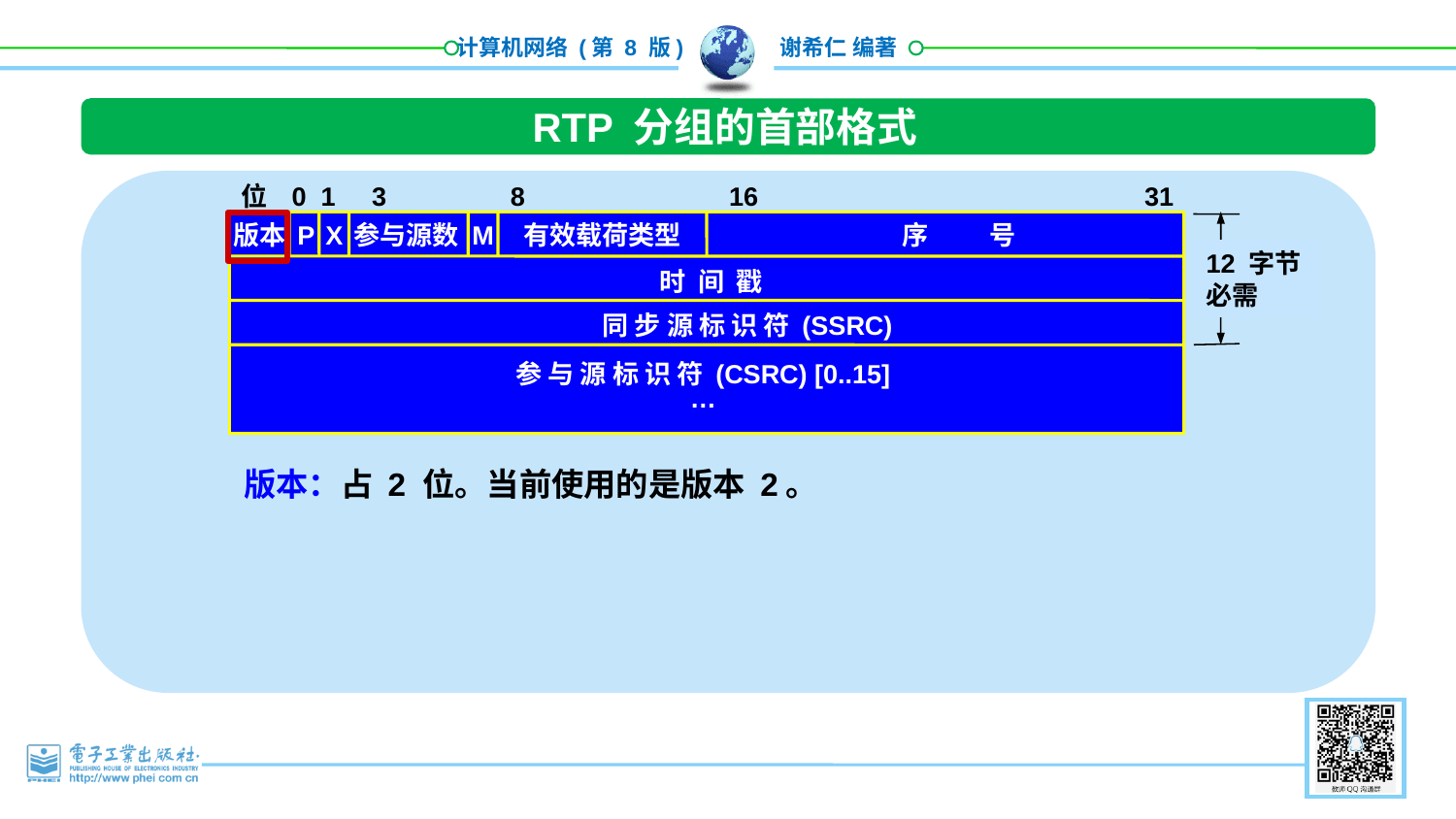

RTP 分组的首部格式

位   0  1     3                 8                            16                                                     31
版本

参与源数

有效载荷类型

X
M
序          号
P

12 字节
必需

时  间  戳

同 步 源 标 识 符 (SSRC)

参 与 源 标 识 符 (CSRC) [0..15]
…
版本：占 2 位。当前使用的是版本 2。